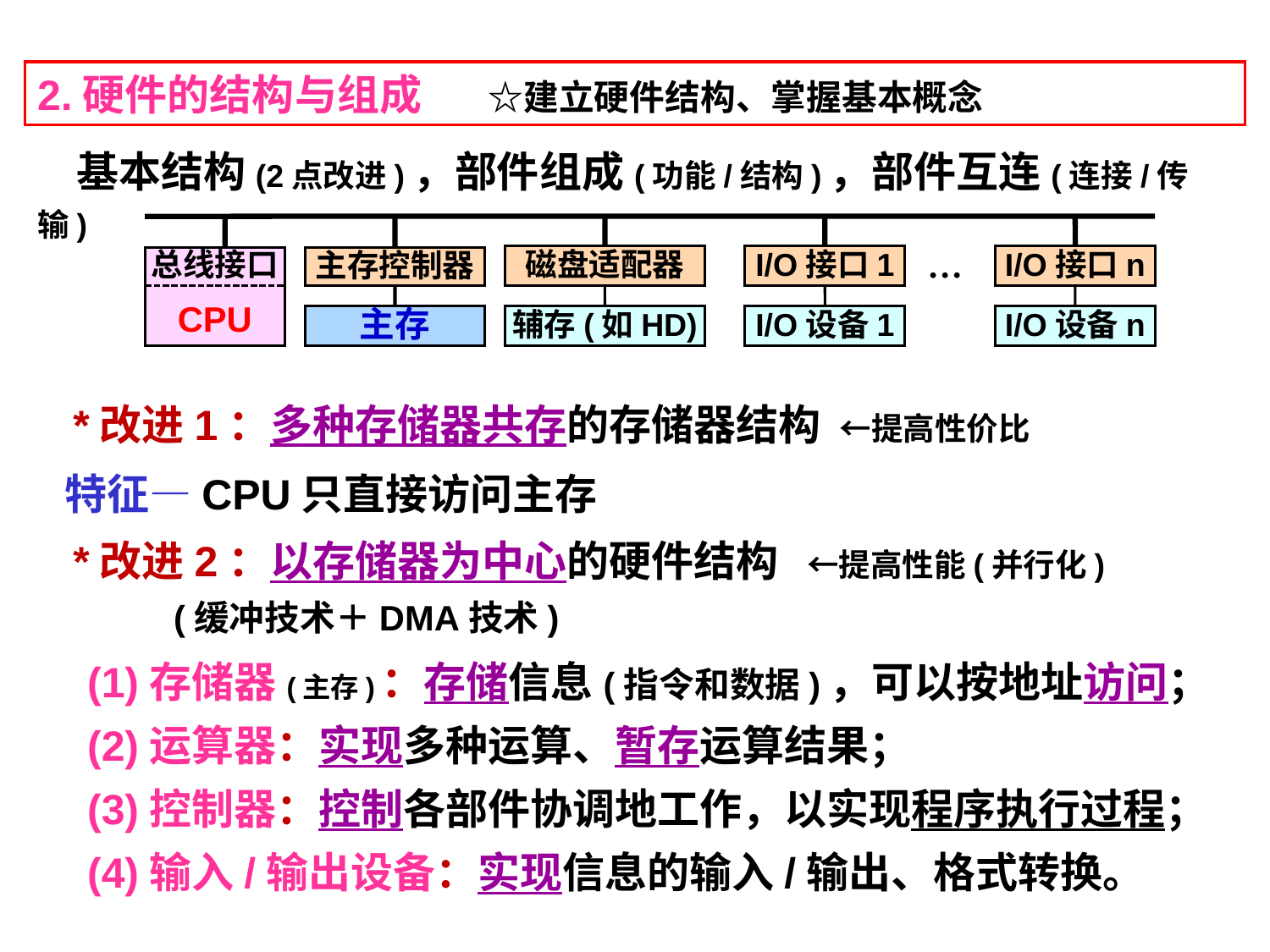

2.硬件的结构与组成       ☆建立硬件结构、掌握基本概念
   基本结构(2点改进)，部件组成(功能/结构)，部件互连(连接/传输)

总线接口
磁盘适配器
I/O接口1
…
I/O接口n

CPU
主存控制器

主存
辅存(如HD)
I/O设备1
I/O设备n
   *改进1：多种存储器共存的存储器结构  ←提高性价比
      特征—CPU只直接访问主存
   *改进2：以存储器为中心的硬件结构   ←提高性能(并行化)
              (缓冲技术＋DMA技术)
(1)存储器(主存)：存储信息(指令和数据)，可以按地址访问；
(2)运算器：实现多种运算、暂存运算结果；
(3)控制器：控制各部件协调地工作，以实现程序执行过程；
(4)输入/输出设备：实现信息的输入/输出、格式转换。
4